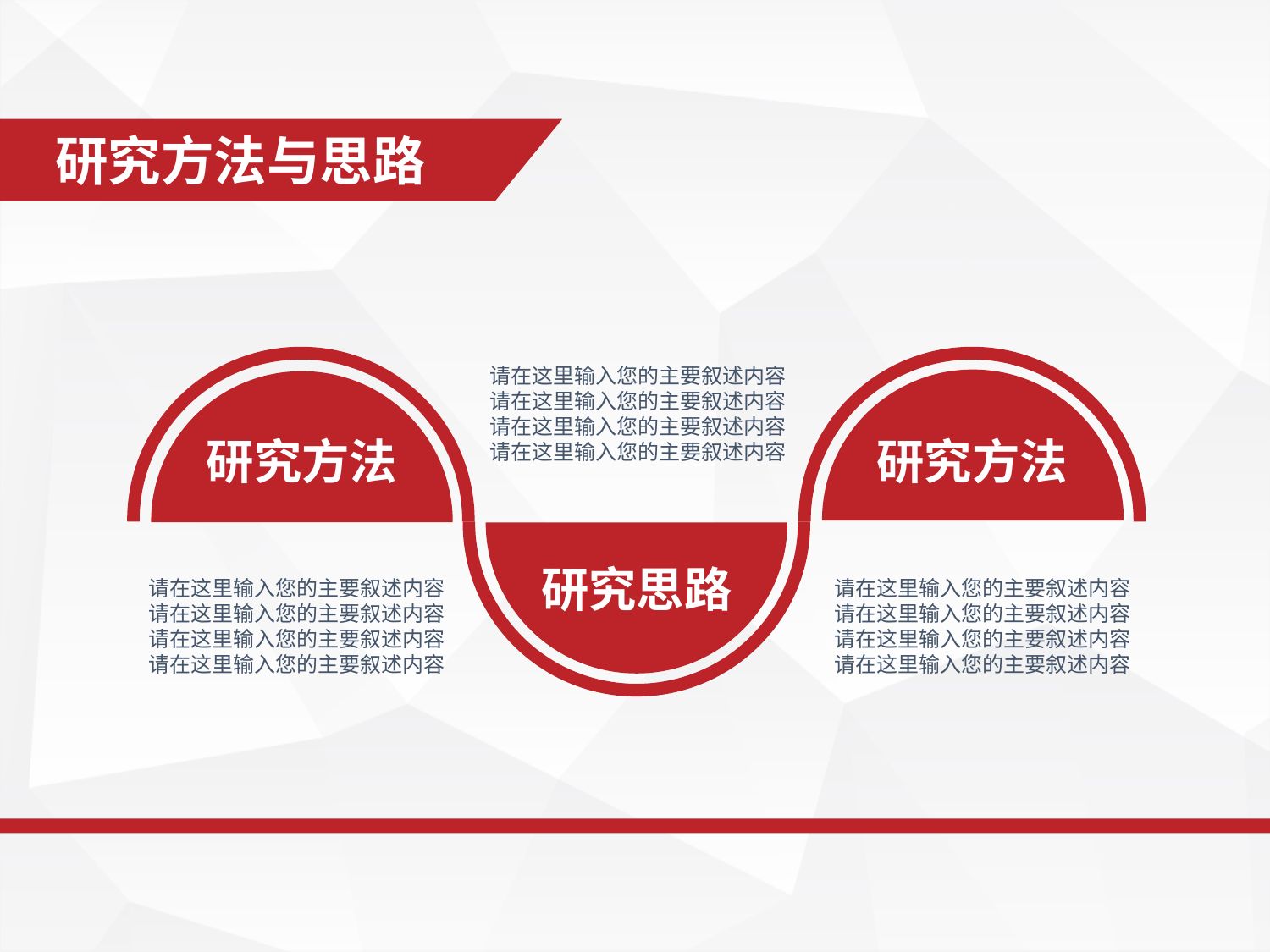

研究方法与思路

研究方法

研究方法
请在这里输入您的主要叙述内容
请在这里输入您的主要叙述内容
请在这里输入您的主要叙述内容
请在这里输入您的主要叙述内容

研究思路
请在这里输入您的主要叙述内容
请在这里输入您的主要叙述内容
请在这里输入您的主要叙述内容
请在这里输入您的主要叙述内容

请在这里输入您的主要叙述内容
请在这里输入您的主要叙述内容
请在这里输入您的主要叙述内容
请在这里输入您的主要叙述内容